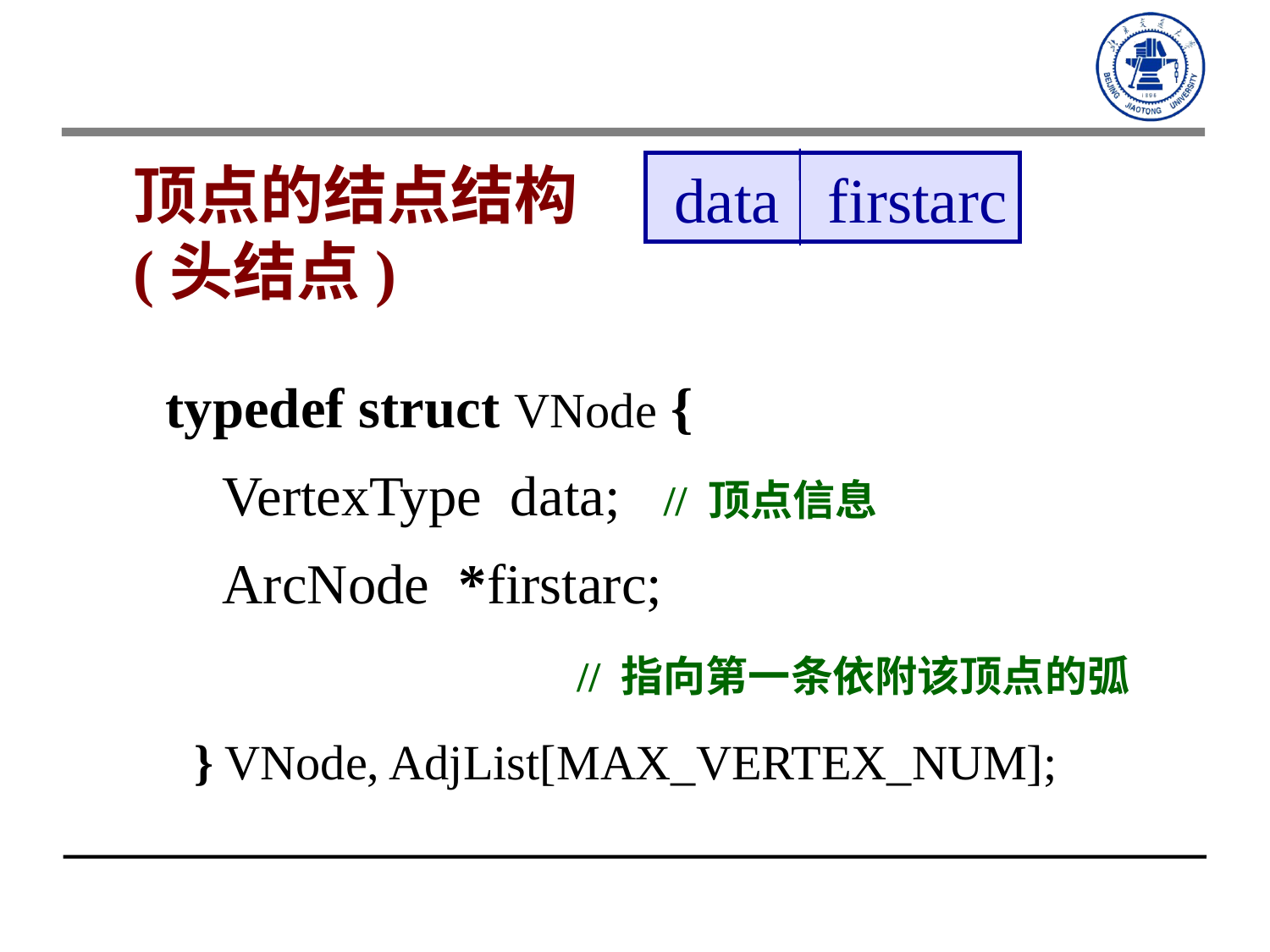

顶点的结点结构(头结点)

 data   firstarc
typedef struct VNode {
    VertexType  data;   // 顶点信息
    ArcNode  *firstarc;
                             // 指向第一条依附该顶点的弧
  } VNode, AdjList[MAX_VERTEX_NUM];